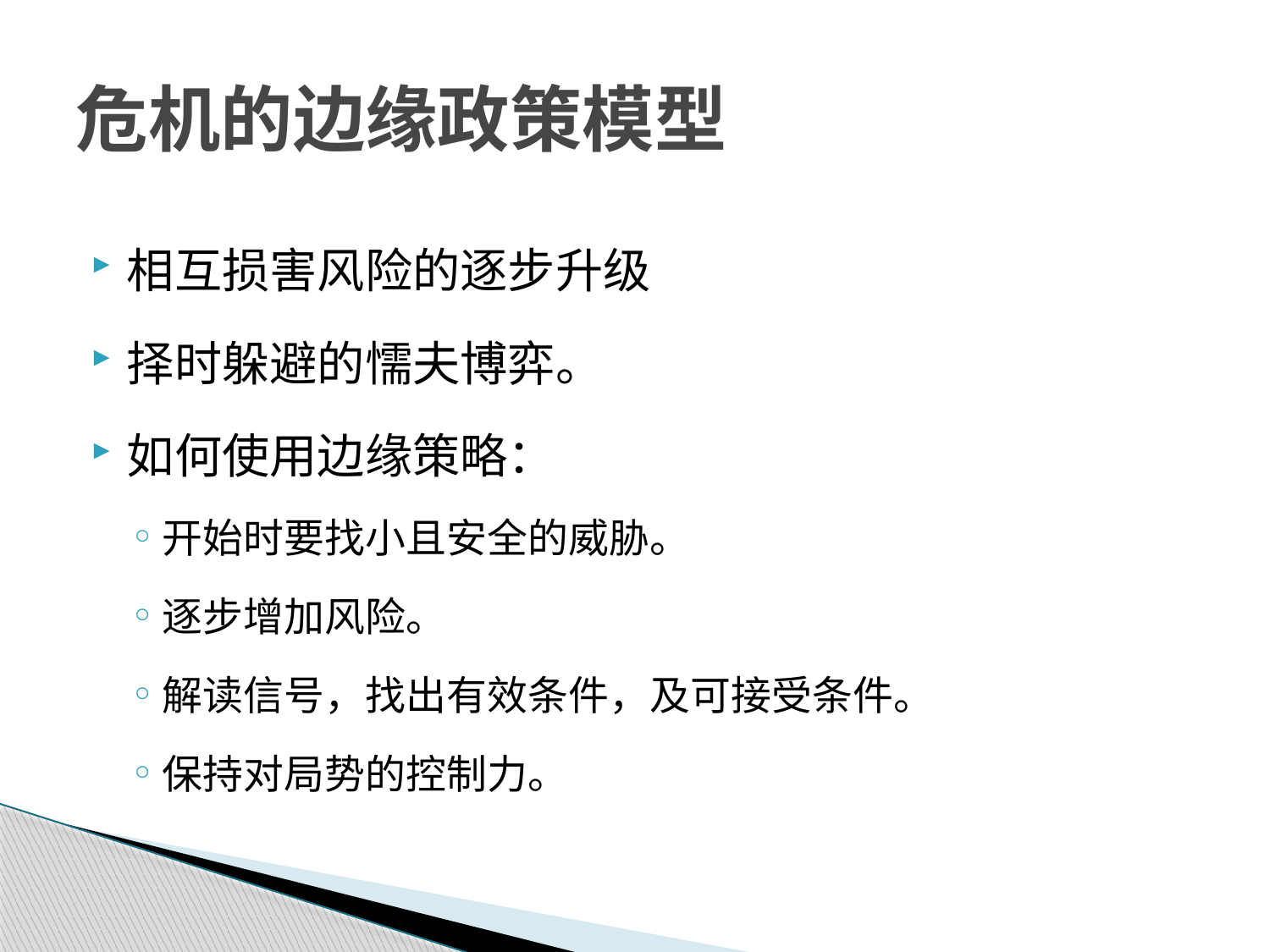

# 危机的边缘政策模型
相互损害风险的逐步升级
择时躲避的懦夫博弈。
如何使用边缘策略：
开始时要找小且安全的威胁。
逐步增加风险。
解读信号，找出有效条件，及可接受条件。
保持对局势的控制力。